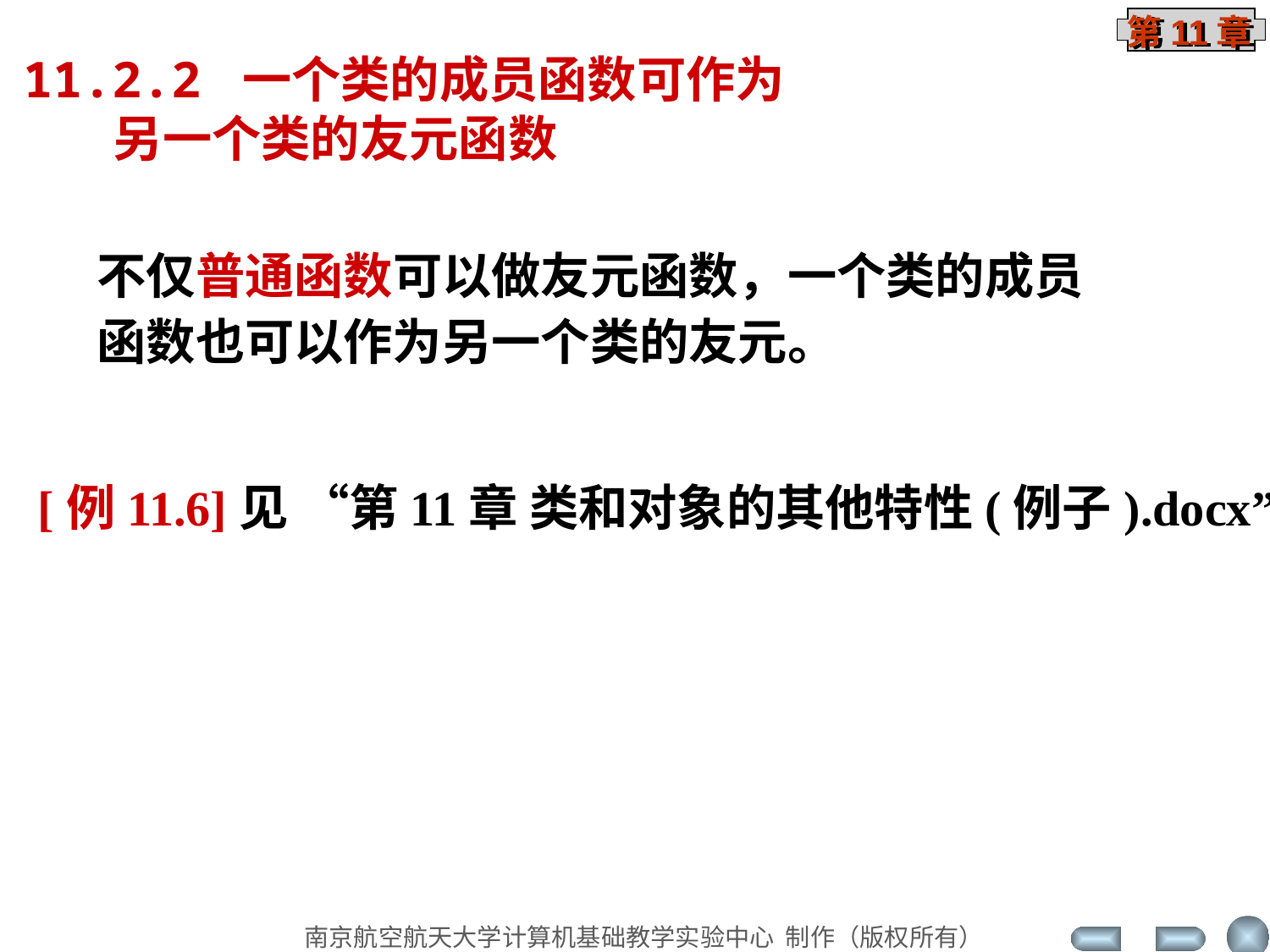

11.2.2 一个类的成员函数可作为
       另一个类的友元函数
不仅普通函数可以做友元函数，一个类的成员函数也可以作为另一个类的友元。
[例11.6]见 “第11章 类和对象的其他特性(例子).docx”